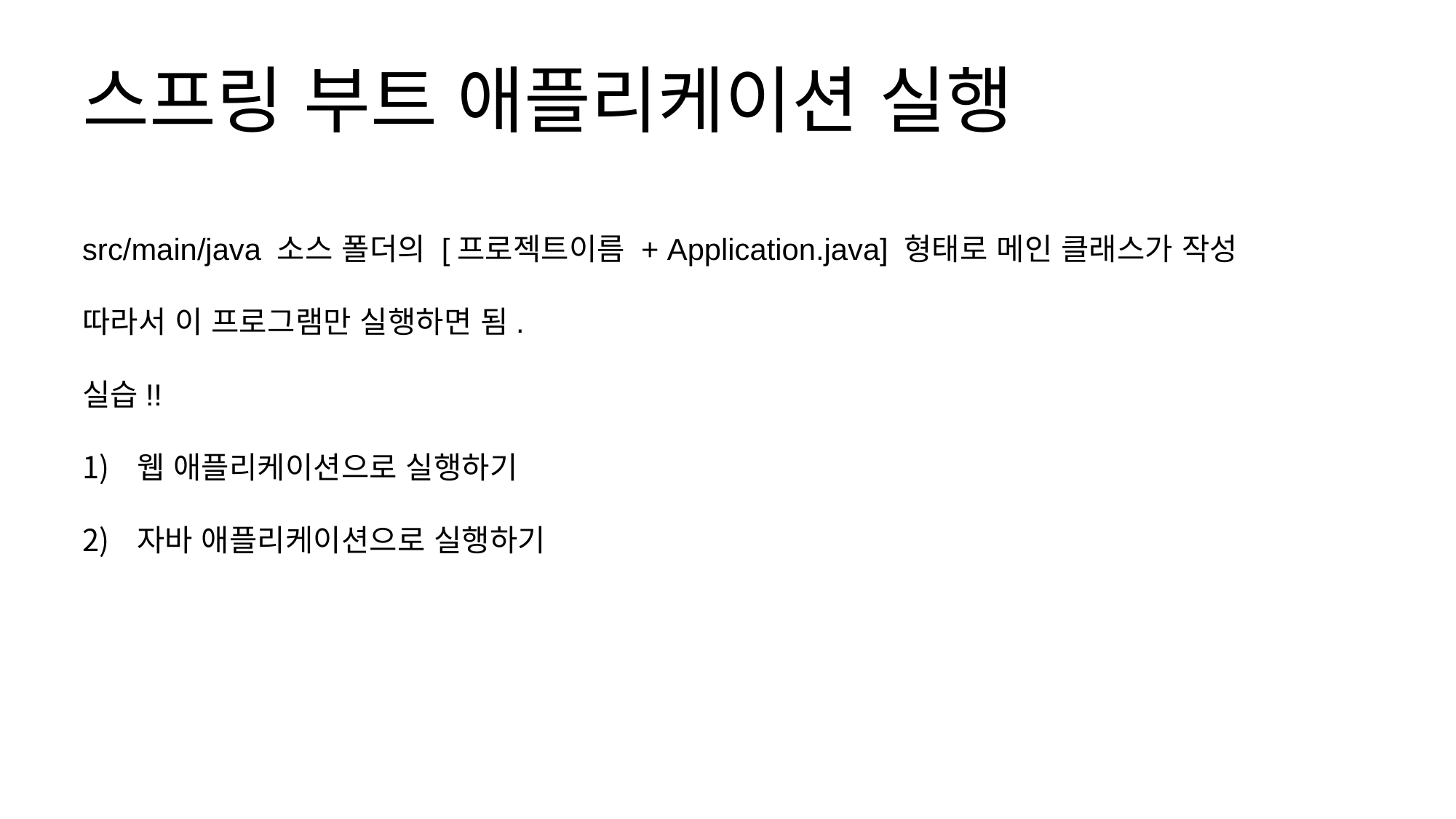

스프링 부트 애플리케이션 실행
src/main/java 소스 폴더의 [프로젝트이름 + Application.java] 형태로 메인 클래스가 작성
따라서 이 프로그램만 실행하면 됨.
실습!!
웹 애플리케이션으로 실행하기
자바 애플리케이션으로 실행하기